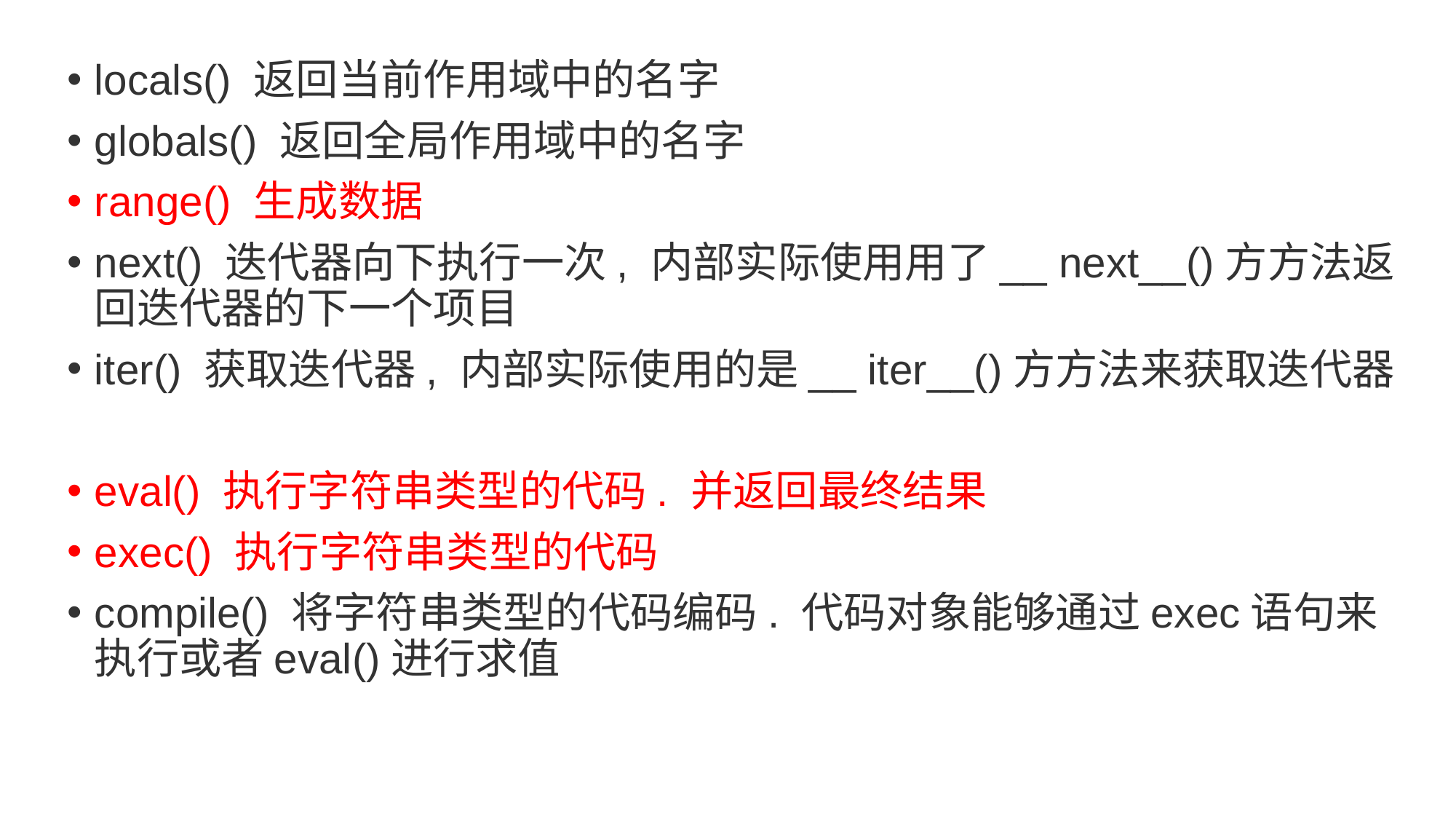

locals() 返回当前作用域中的名字
globals() 返回全局作用域中的名字
range() 生成数据
next() 迭代器向下执行一次, 内部实际使⽤用了__ next__()⽅方法返回迭代器的下一个项目
iter() 获取迭代器, 内部实际使用的是__ iter__()⽅方法来获取迭代器

eval() 执行字符串类型的代码. 并返回最终结果
exec() 执行字符串类型的代码
compile() 将字符串类型的代码编码. 代码对象能够通过exec语句来执行或者eval()进行求值